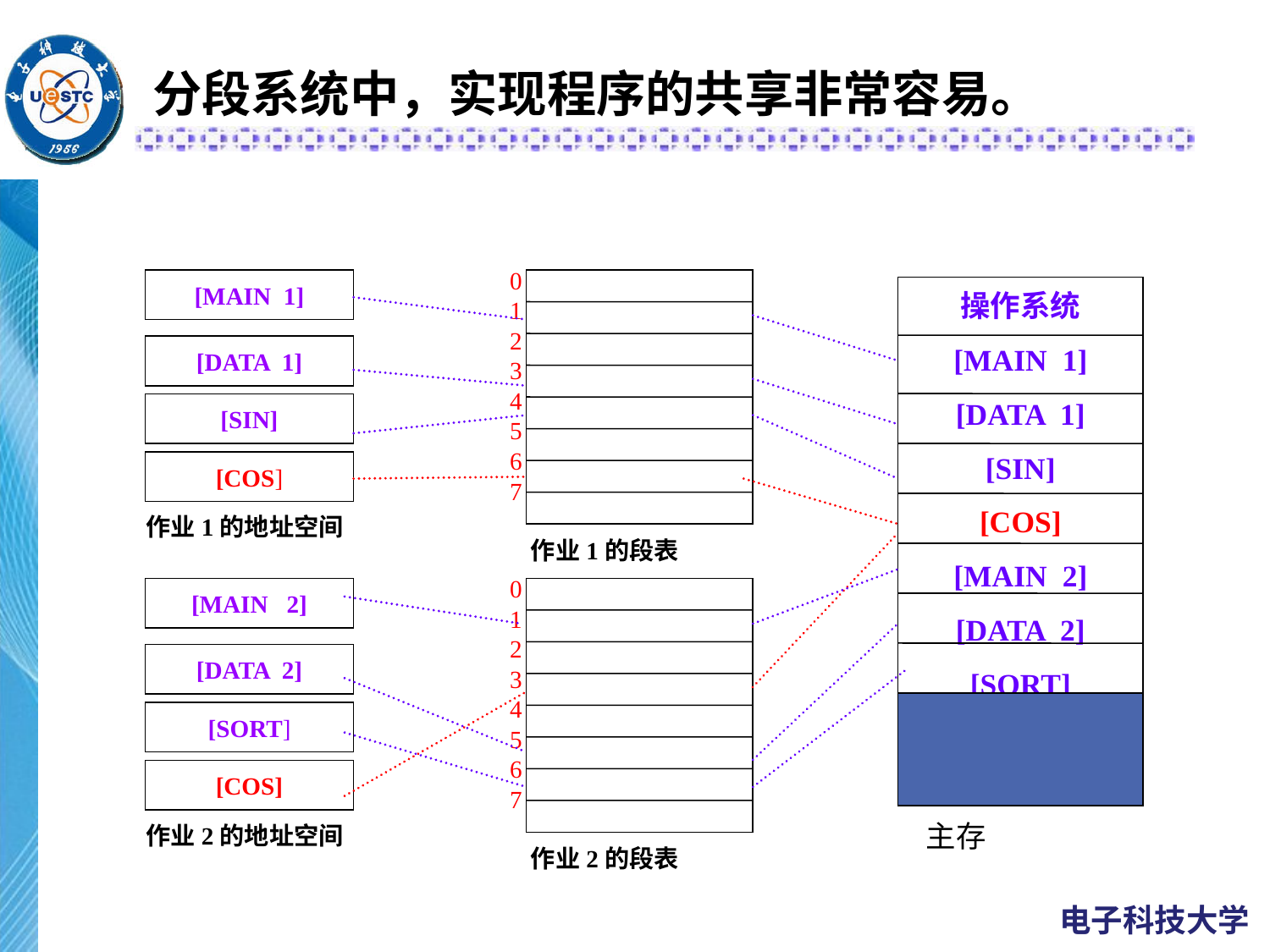

分段系统中，实现程序的共享非常容易。
[MAIN  1]
[DATA  1]
[SIN]
[COS]
作业1的地址空间
0
1
2
3
4
5
6
7

作业1的段表
操作系统
[MAIN  1]
[DATA  1]
[SIN]
[COS]
[MAIN  2]
[DATA  2]
[SORT]

主存

[MAIN   2]
[DATA  2]
[SORT]
[COS]
作业2的地址空间
0
1
2
3
4
5
6
7

作业2的段表